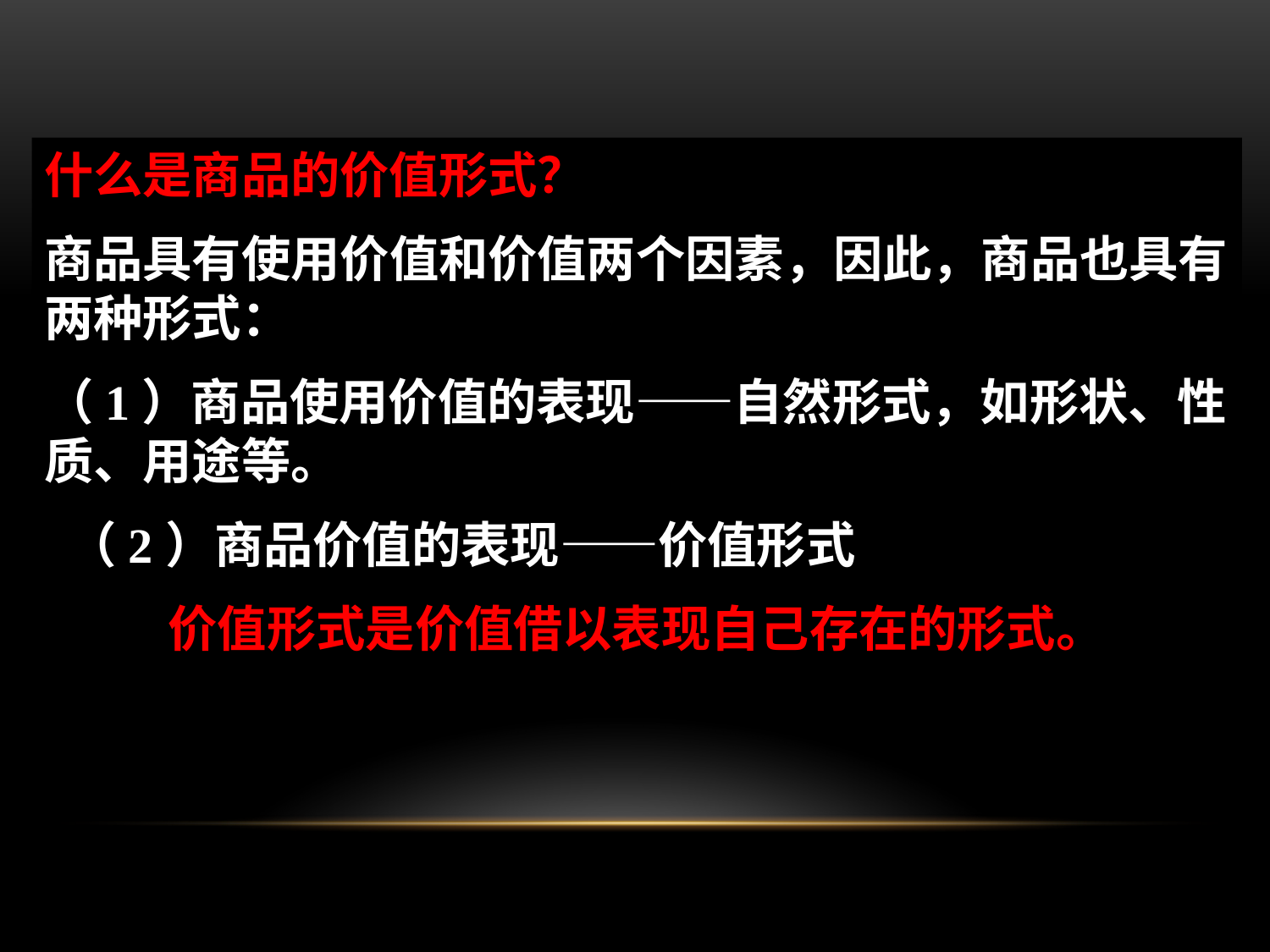

什么是商品的价值形式？
商品具有使用价值和价值两个因素，因此，商品也具有两种形式：
（1）商品使用价值的表现——自然形式，如形状、性质、用途等。
 （2）商品价值的表现——价值形式
价值形式是价值借以表现自己存在的形式。